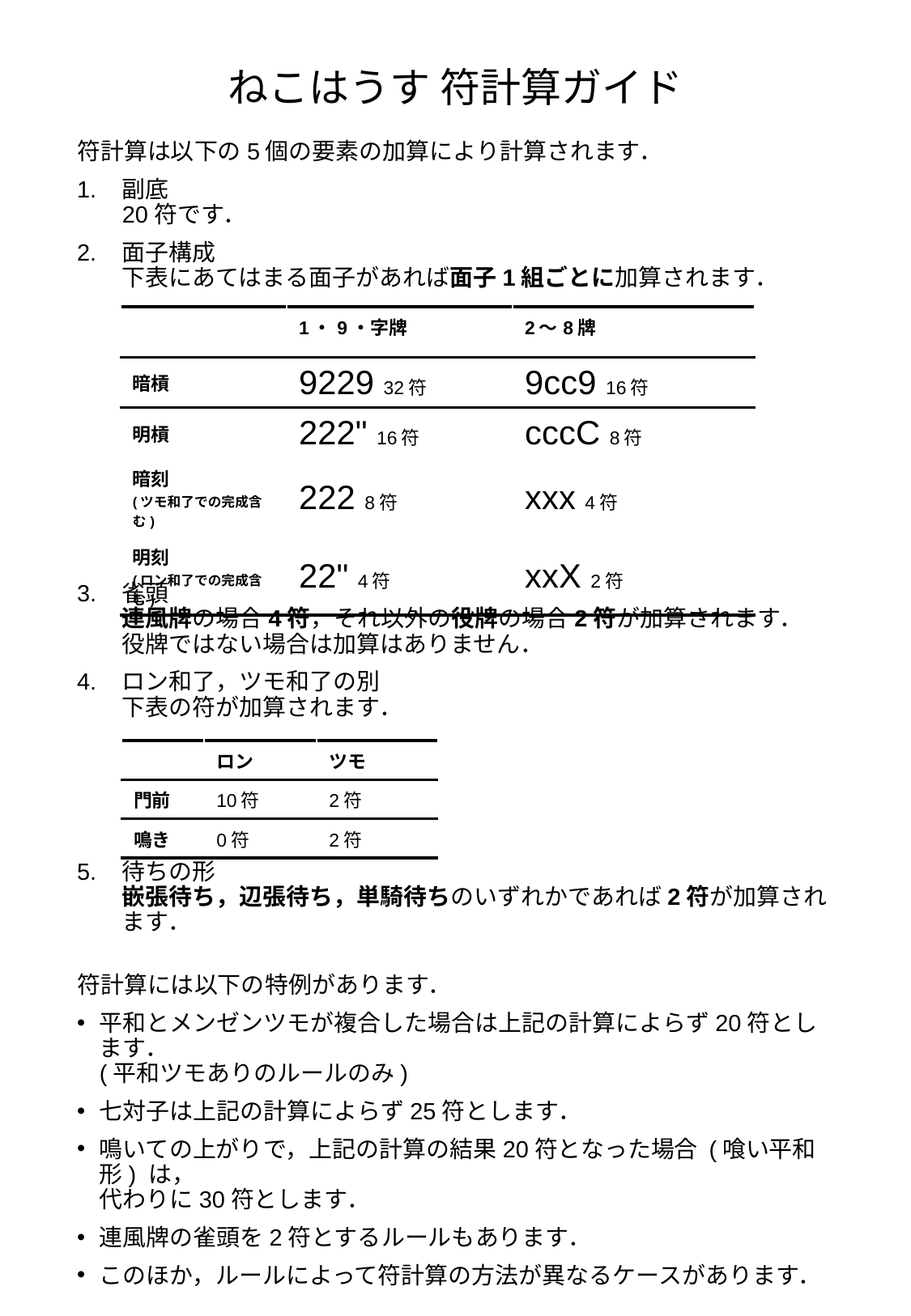

# ねこはうす 符計算ガイド
符計算は以下の5個の要素の加算により計算されます．
副底
20符です．
面子構成
下表にあてはまる面子があれば面子1組ごとに加算されます．
雀頭
連風牌の場合4符，それ以外の役牌の場合2符が加算されます．
役牌ではない場合は加算はありません．
ロン和了，ツモ和了の別
下表の符が加算されます．
待ちの形
嵌張待ち，辺張待ち，単騎待ちのいずれかであれば2符が加算されます．
符計算には以下の特例があります．
平和とメンゼンツモが複合した場合は上記の計算によらず20符とします．
(平和ツモありのルールのみ)
七対子は上記の計算によらず25符とします．
鳴いての上がりで，上記の計算の結果20符となった場合 (喰い平和形) は，
代わりに30符とします．
連風牌の雀頭を2符とするルールもあります．
このほか，ルールによって符計算の方法が異なるケースがあります．

|  | 1・9・字牌 | 2～8牌 |
| --- | --- | --- |
| 暗槓 | 9229 32符 | 9cc9 16符 |
| 明槓 | 222" 16符 | cccC 8符 |
| 暗刻 (ツモ和了での完成含む) | 222 8符 | xxx 4符 |
| 明刻 (ロン和了での完成含む) | 22" 4符 | xxX 2符 |
|  | ロン | ツモ |
| --- | --- | --- |
| 門前 | 10符 | 2符 |
| 鳴き | 0符 | 2符 |